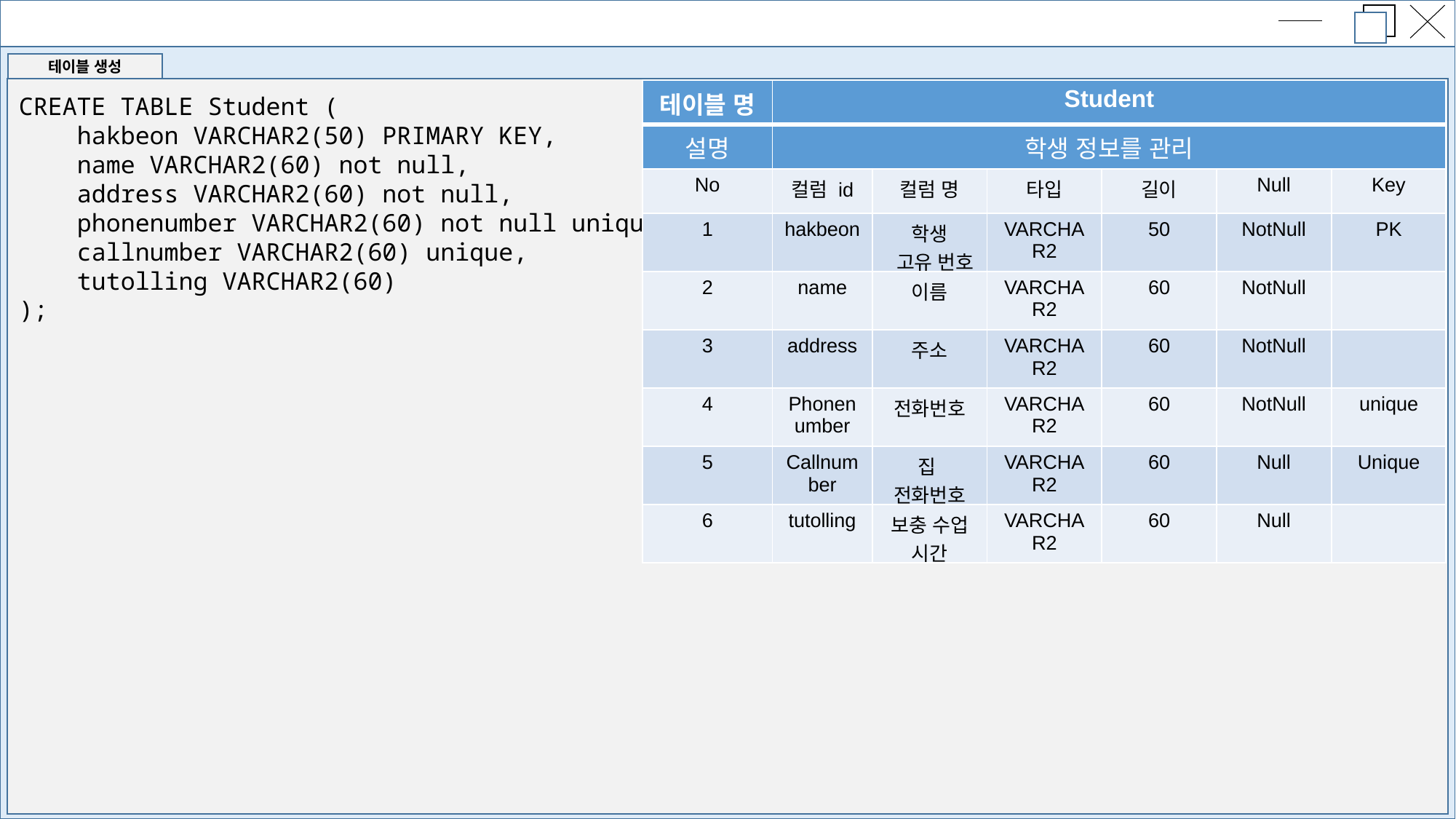

테이블 생성

| 테이블 명 | Student |  |  |  |  |  |
| --- | --- | --- | --- | --- | --- | --- |
| 설명 | 학생 정보를 관리 |  |  |  |  |  |
| No | 컬럼 id | 컬럼 명 | 타입 | 길이 | Null | Key |
| 1 | hakbeon | 학생 고유 번호 | VARCHAR2 | 50 | NotNull | PK |
| 2 | name | 이름 | VARCHAR2 | 60 | NotNull |  |
| 3 | address | 주소 | VARCHAR2 | 60 | NotNull |  |
| 4 | Phonenumber | 전화번호 | VARCHAR2 | 60 | NotNull | unique |
| 5 | Callnumber | 집 전화번호 | VARCHAR2 | 60 | Null | Unique |
| 6 | tutolling | 보충 수업 시간 | VARCHAR2 | 60 | Null |  |
CREATE TABLE Student (
    hakbeon VARCHAR2(50) PRIMARY KEY,
    name VARCHAR2(60) not null,
    address VARCHAR2(60) not null,
    phonenumber VARCHAR2(60) not null unique,
    callnumber VARCHAR2(60) unique,
    tutolling VARCHAR2(60)
);